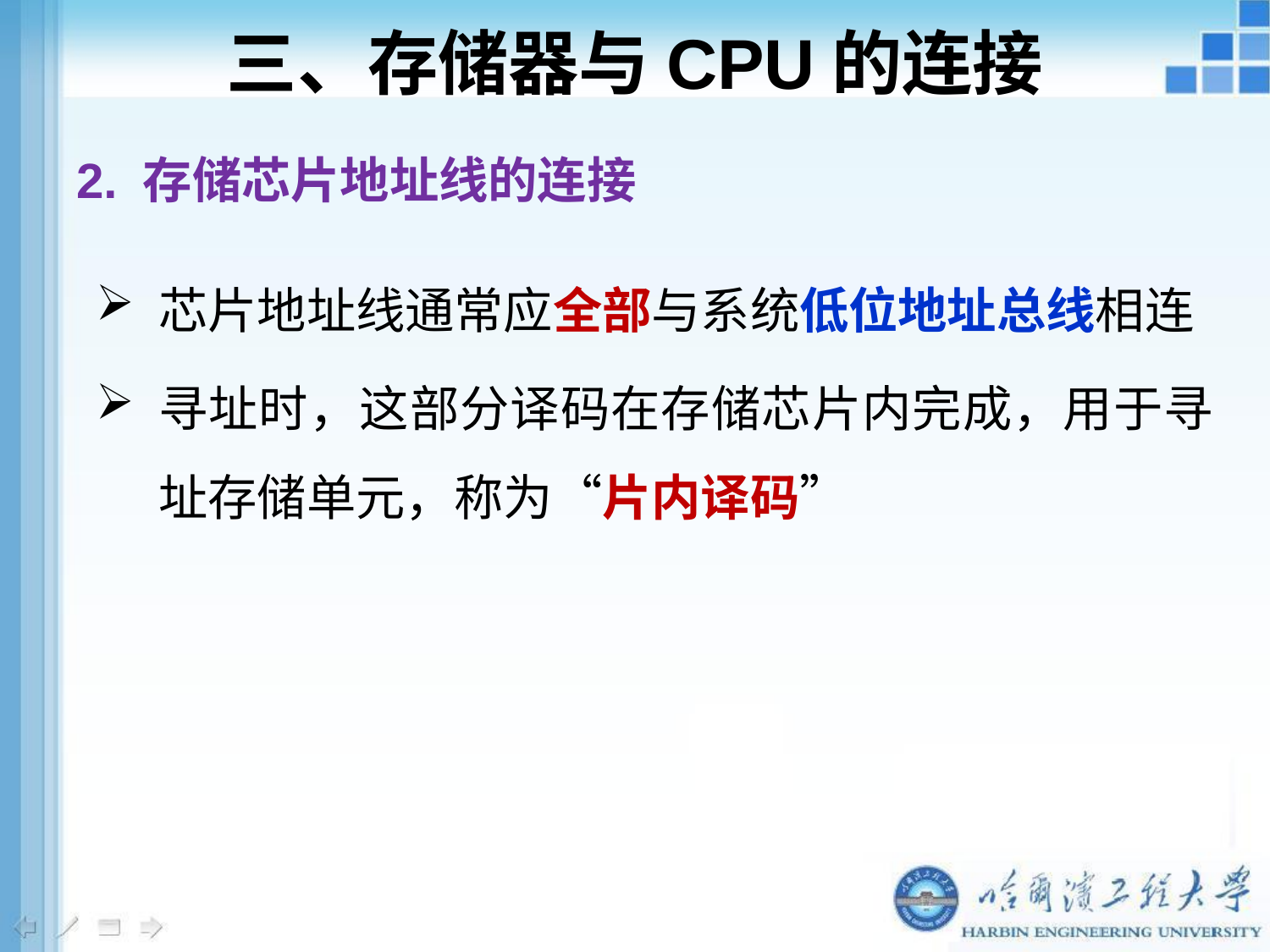

三、存储器与CPU的连接
2. 存储芯片地址线的连接
芯片地址线通常应全部与系统低位地址总线相连
寻址时，这部分译码在存储芯片内完成，用于寻址存储单元，称为“片内译码”